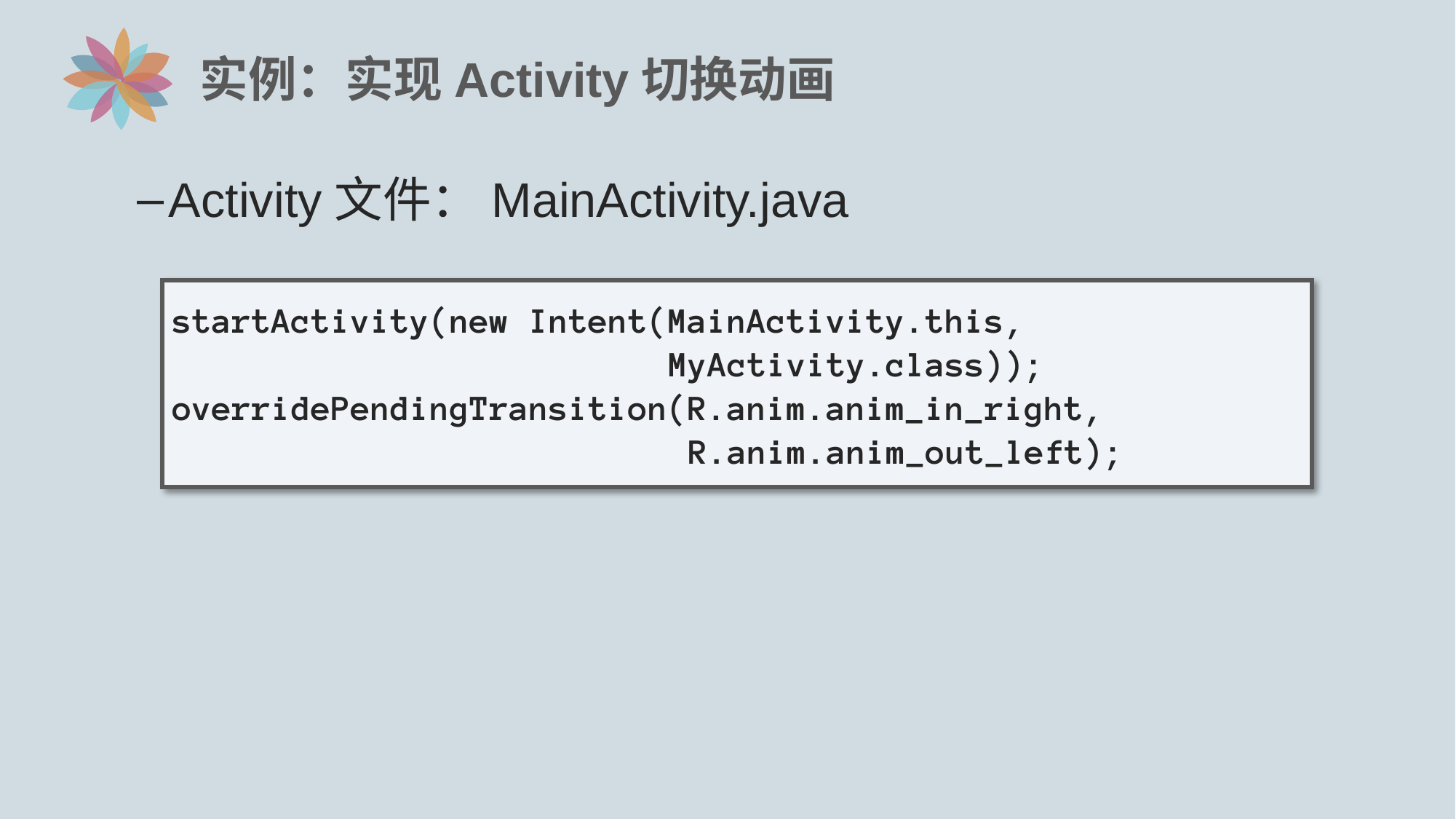

# 实例：实现Activity切换动画
Activity文件：MainActivity.java

startActivity(new Intent(MainActivity.this,
                         MyActivity.class));
overridePendingTransition(R.anim.anim_in_right,
                          R.anim.anim_out_left);